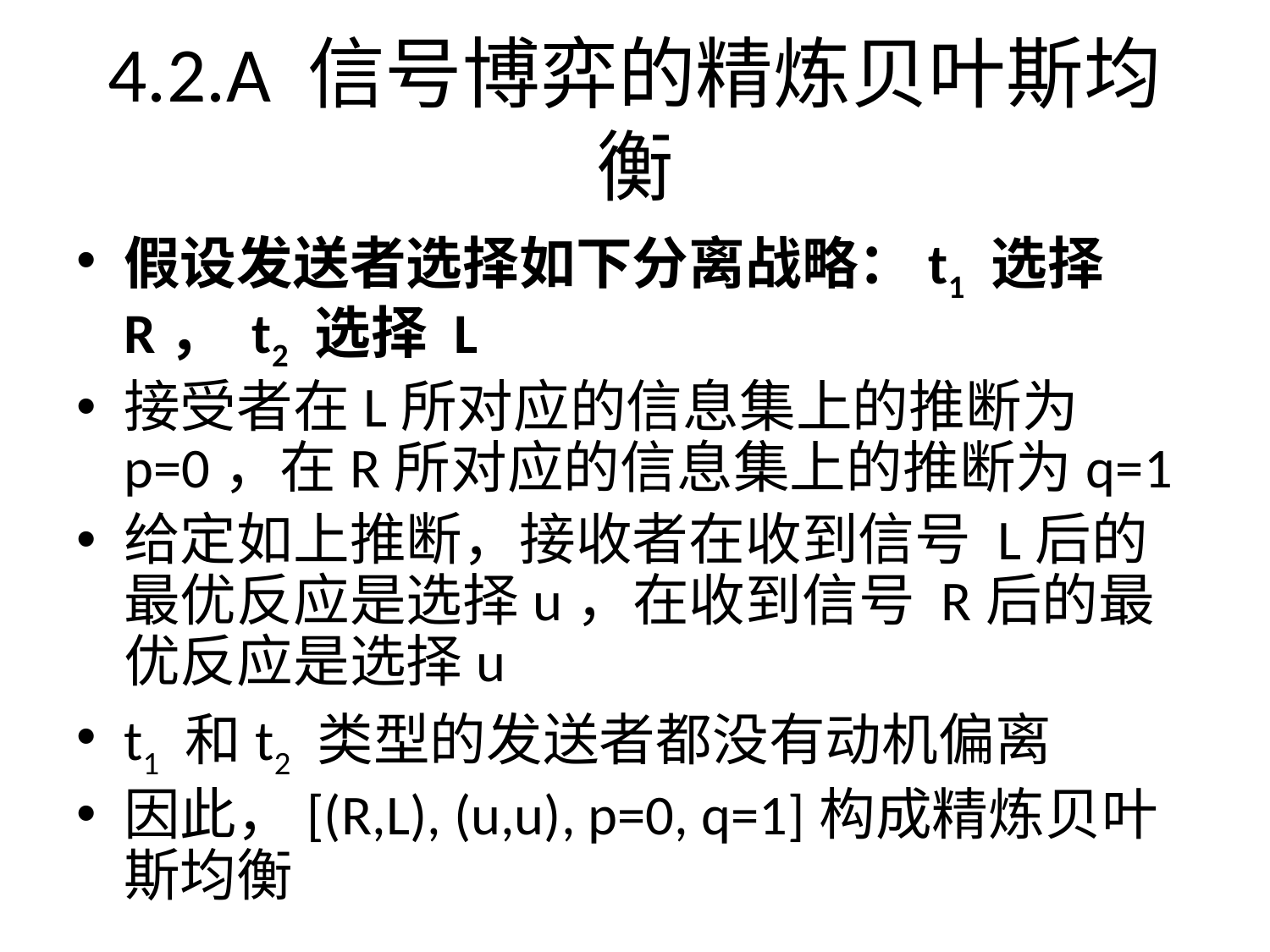

4.2.A 信号博弈的精炼贝叶斯均衡
假设发送者选择如下分离战略：t1 选择R， t2 选择 L
接受者在L所对应的信息集上的推断为p=0，在R所对应的信息集上的推断为q=1
给定如上推断，接收者在收到信号 L后的最优反应是选择u，在收到信号 R后的最优反应是选择u
t1 和t2 类型的发送者都没有动机偏离
因此，[(R,L), (u,u), p=0, q=1]构成精炼贝叶斯均衡